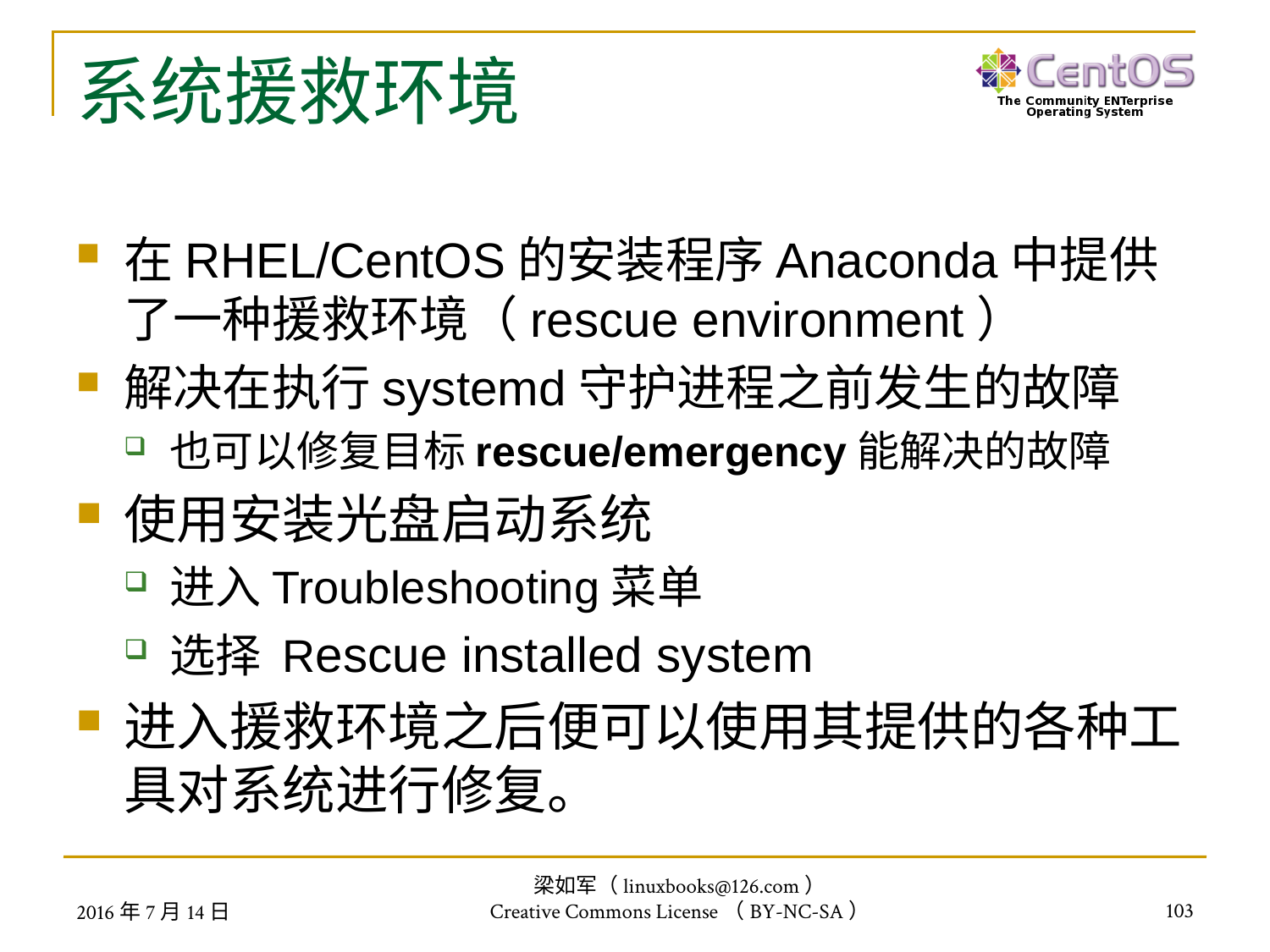

# 系统援救环境
在RHEL/CentOS的安装程序Anaconda中提供了一种援救环境（rescue environment）
解决在执行systemd守护进程之前发生的故障
也可以修复目标rescue/emergency能解决的故障
使用安装光盘启动系统
进入Troubleshooting菜单
选择 Rescue installed system
进入援救环境之后便可以使用其提供的各种工具对系统进行修复。

梁如军（linuxbooks@126.com）
Creative Commons License（BY-NC-SA）
2016年7月14日
103